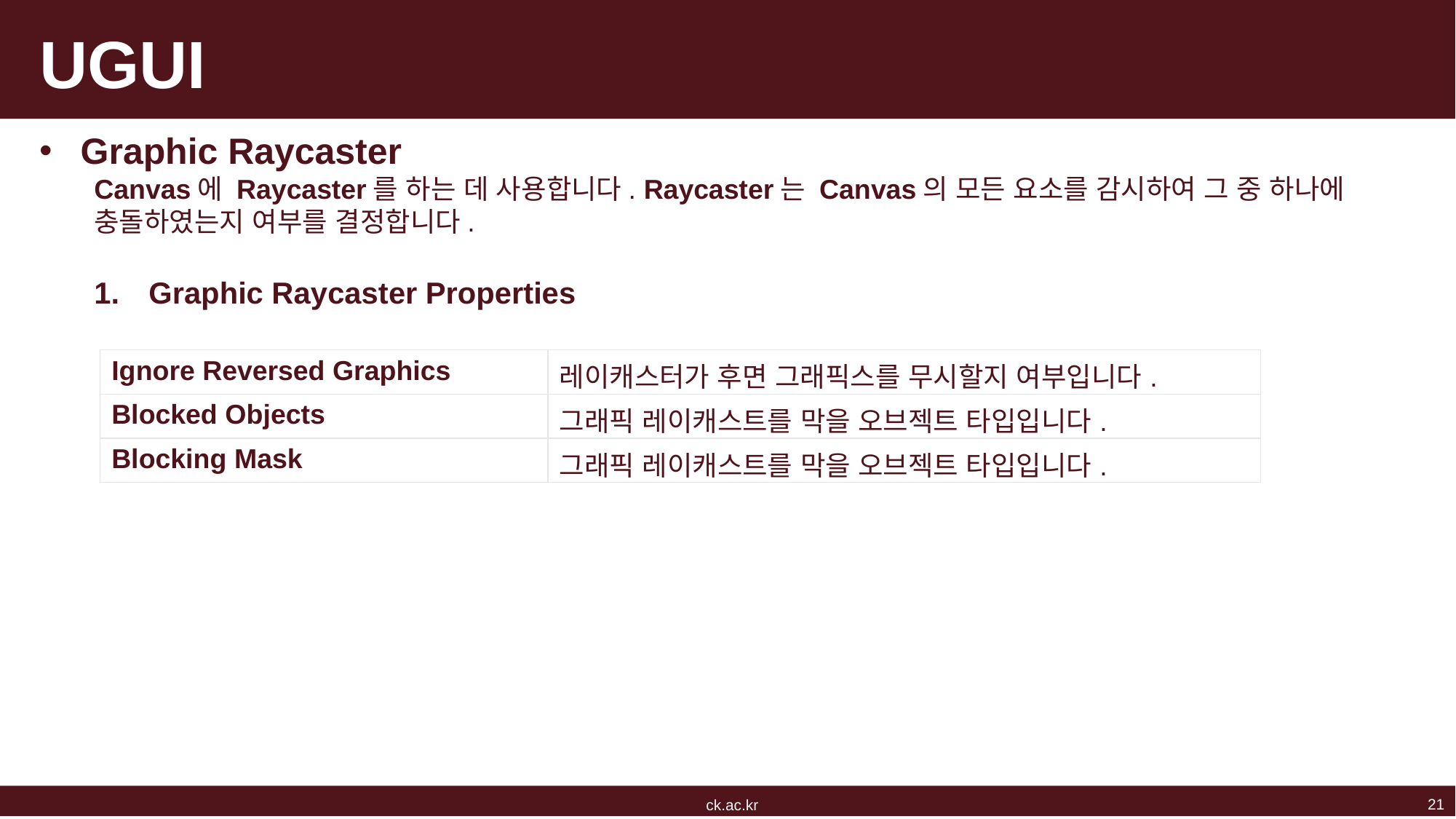

# UGUI
Graphic Raycaster
Canvas에 Raycaster를 하는 데 사용합니다. Raycaster는 Canvas의 모든 요소를 감시하여 그 중 하나에 충돌하였는지 여부를 결정합니다.

Graphic Raycaster Properties
| Ignore Reversed Graphics | 레이캐스터가 후면 그래픽스를 무시할지 여부입니다. |
| --- | --- |
| Blocked Objects | 그래픽 레이캐스트를 막을 오브젝트 타입입니다. |
| Blocking Mask | 그래픽 레이캐스트를 막을 오브젝트 타입입니다. |
21
ck.ac.kr